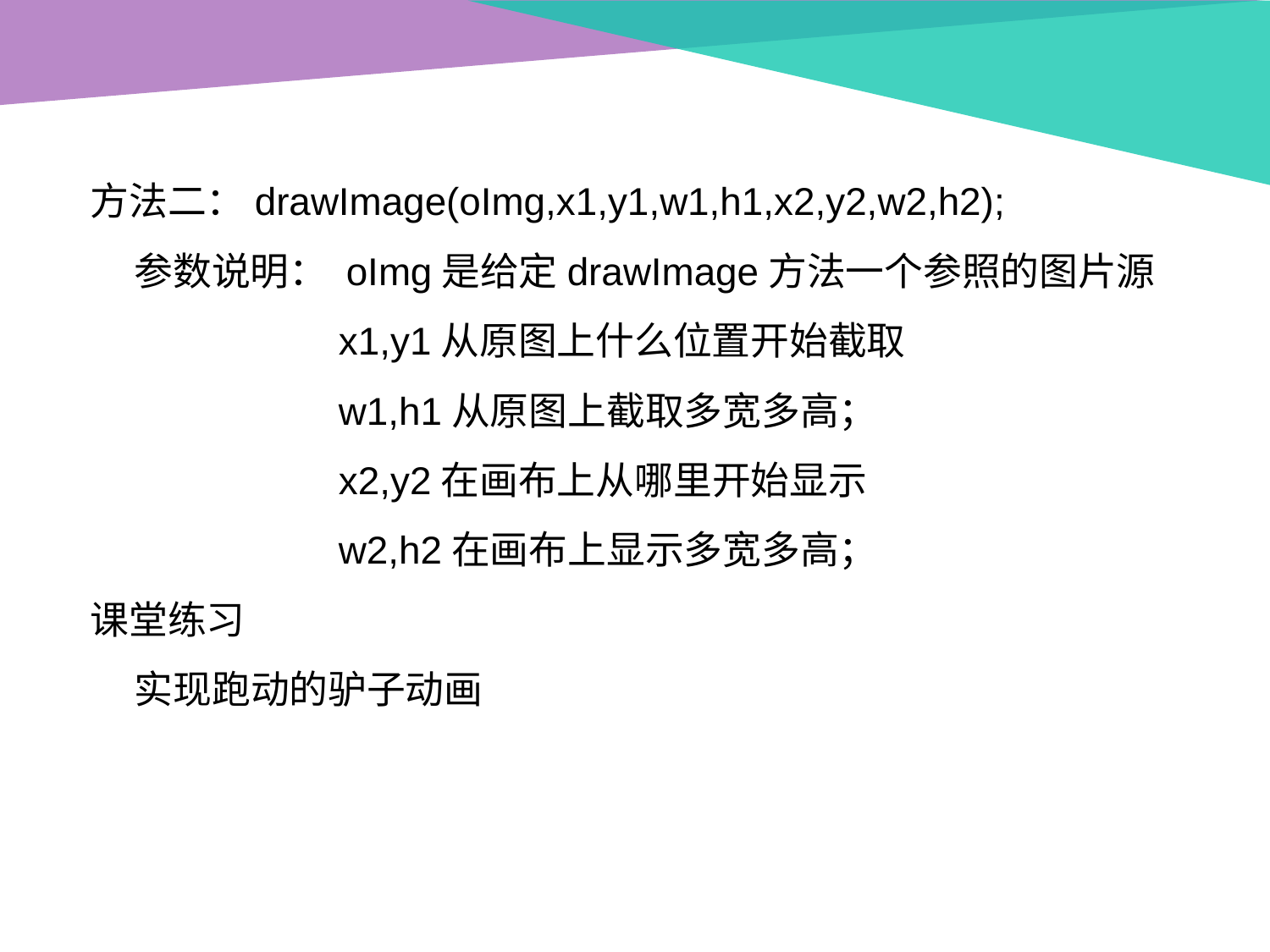

方法二：drawImage(oImg,x1,y1,w1,h1,x2,y2,w2,h2);
    参数说明： oImg是给定drawImage方法一个参照的图片源
                       x1,y1从原图上什么位置开始截取
                       w1,h1从原图上截取多宽多高；
                       x2,y2在画布上从哪里开始显示
                       w2,h2在画布上显示多宽多高；
课堂练习
    实现跑动的驴子动画